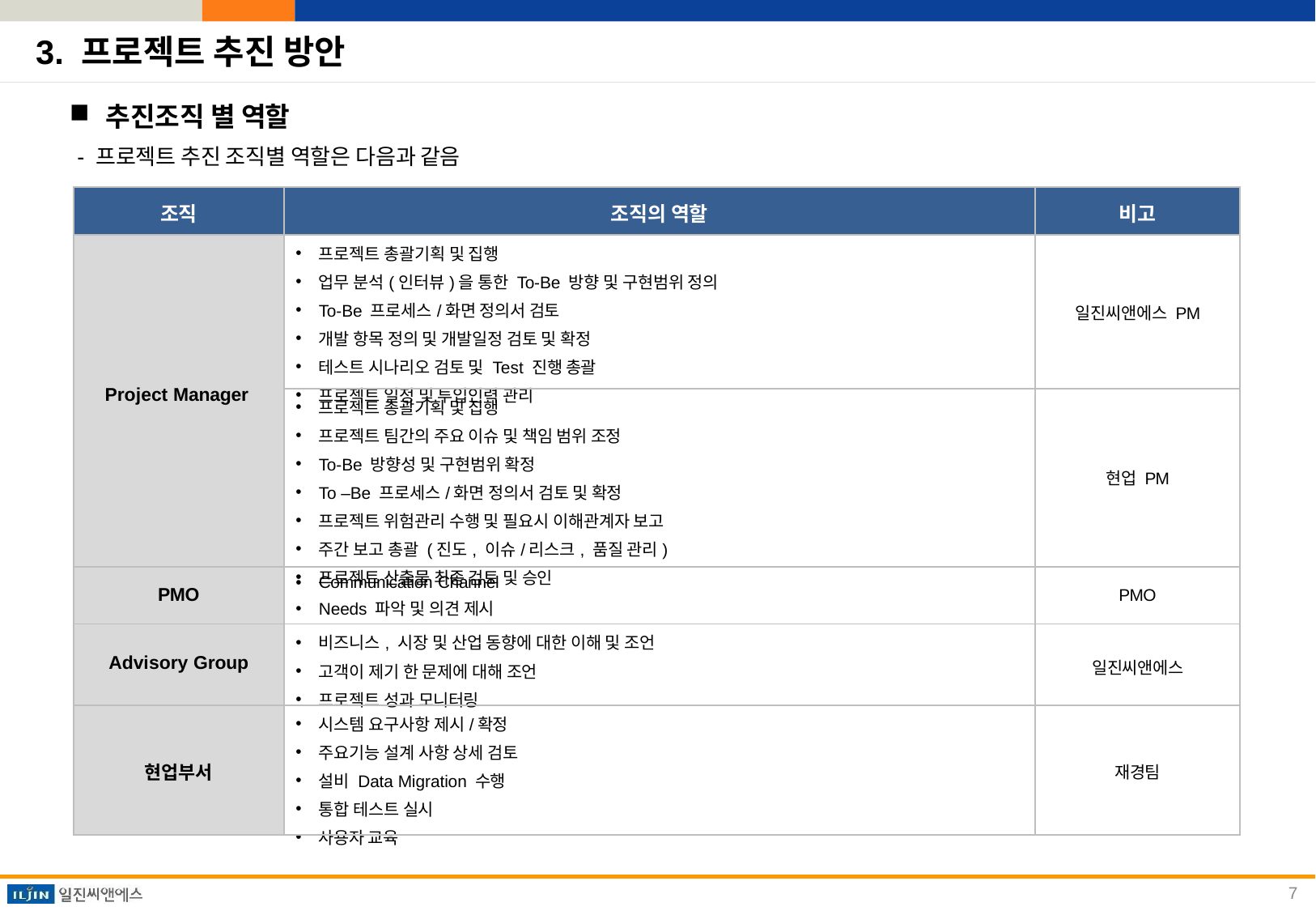

# 3. 프로젝트 추진 방안
추진조직 별 역할
- 프로젝트 추진 조직별 역할은 다음과 같음
| 조직 | 조직의 역할 | 비고 |
| --- | --- | --- |
| Project Manager | 프로젝트 총괄기획 및 집행 업무 분석(인터뷰)을 통한 To-Be 방향 및 구현범위 정의 To-Be 프로세스/화면 정의서 검토 개발 항목 정의 및 개발일정 검토 및 확정 테스트 시나리오 검토 및 Test 진행 총괄 프로젝트 일정 및 투입인력 관리 | 일진씨앤에스 PM |
|  | 프로젝트 총괄기획 및 집행 프로젝트 팀간의 주요 이슈 및 책임 범위 조정 To-Be 방향성 및 구현범위 확정 To –Be 프로세스/화면 정의서 검토 및 확정 프로젝트 위험관리 수행 및 필요시 이해관계자 보고 주간 보고 총괄 (진도, 이슈/리스크, 품질 관리) 프로젝트 산출물 최종 검토 및 승인 | 현업 PM |
| PMO | Communication Channel Needs 파악 및 의견 제시 | PMO |
| Advisory Group | 비즈니스, 시장 및 산업 동향에 대한 이해 및 조언 고객이 제기 한 문제에 대해 조언 프로젝트 성과 모니터링 | 일진씨앤에스 |
| 현업부서 | 시스템 요구사항 제시/확정 주요기능 설계 사항 상세 검토 설비 Data Migration 수행 통합 테스트 실시 사용자 교육 | 재경팀 |
7